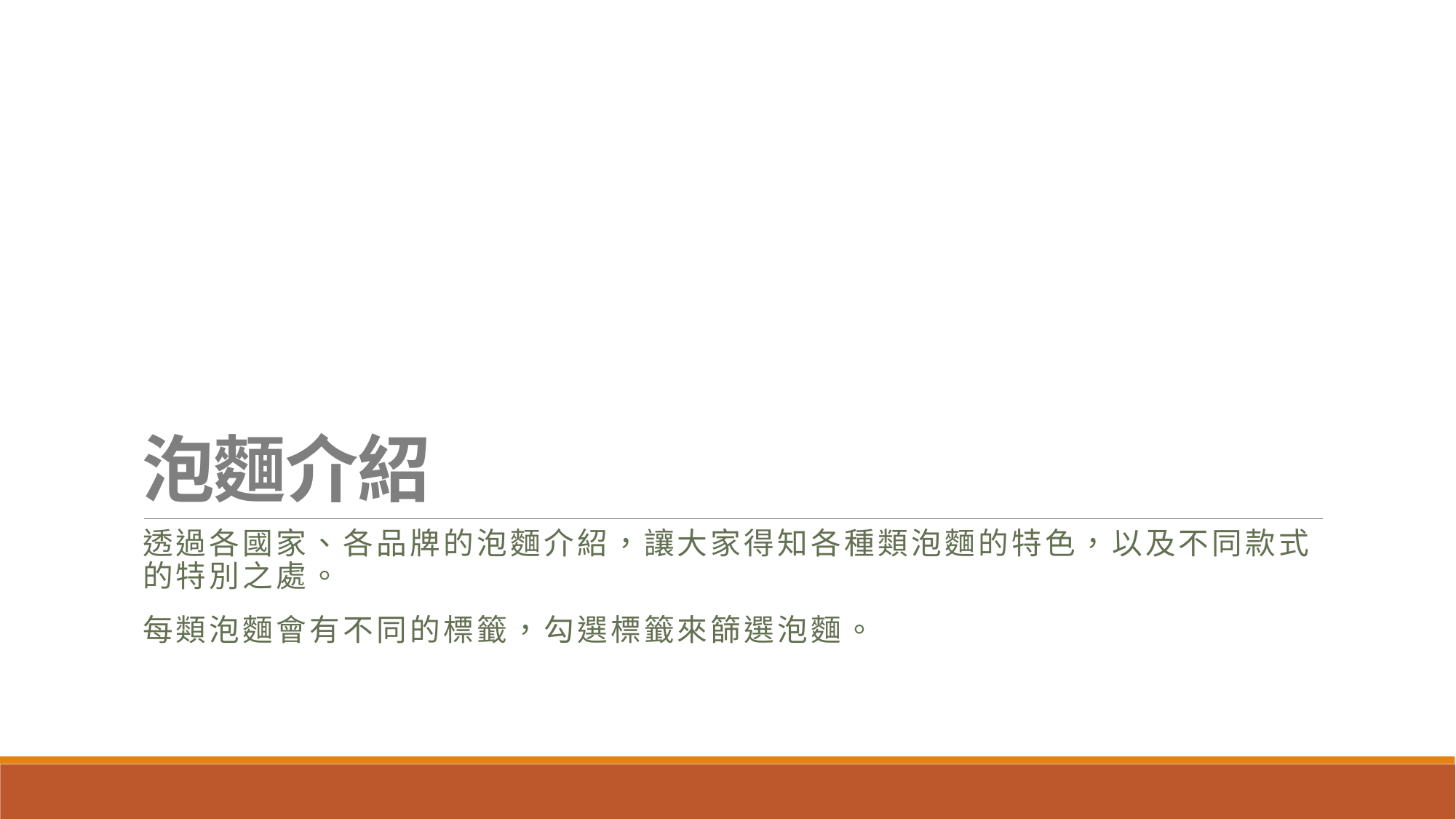

# 泡麵介紹
透過各國家、各品牌的泡麵介紹，讓大家得知各種類泡麵的特色，以及不同款式的特別之處。
每類泡麵會有不同的標籤，勾選標籤來篩選泡麵。